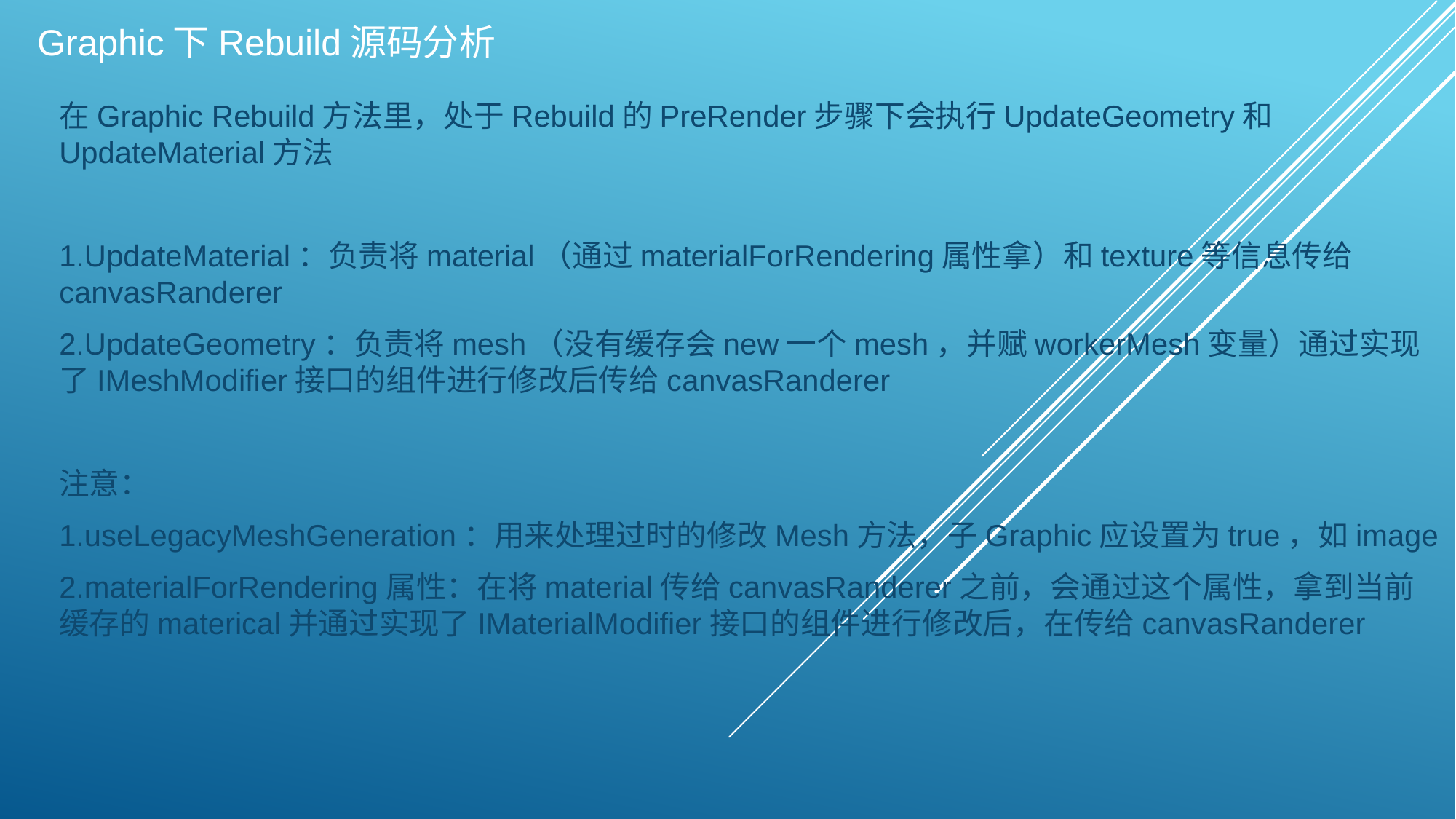

# Graphic下Rebuild源码分析
在Graphic Rebuild方法里，处于Rebuild的PreRender步骤下会执行UpdateGeometry和UpdateMaterial方法

1.UpdateMaterial：负责将material（通过materialForRendering属性拿）和texture等信息传给canvasRanderer
2.UpdateGeometry：负责将mesh（没有缓存会new一个mesh，并赋workerMesh变量）通过实现了IMeshModifier接口的组件进行修改后传给canvasRanderer

注意：
1.useLegacyMeshGeneration：用来处理过时的修改Mesh方法，子Graphic应设置为true，如image
2.materialForRendering属性：在将material传给canvasRanderer之前，会通过这个属性，拿到当前缓存的materical并通过实现了IMaterialModifier接口的组件进行修改后，在传给canvasRanderer